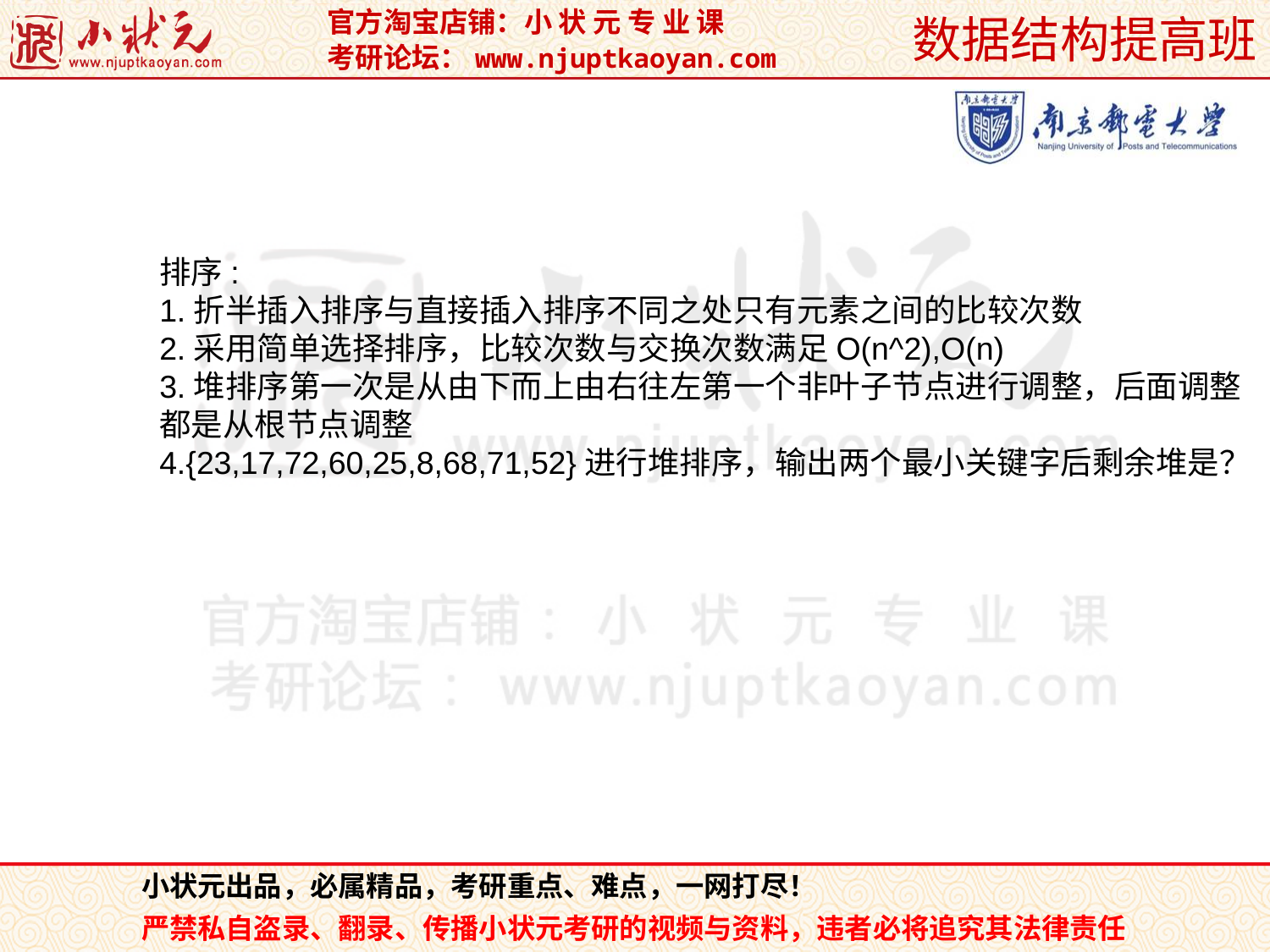

排序:
1.折半插入排序与直接插入排序不同之处只有元素之间的比较次数
2.采用简单选择排序，比较次数与交换次数满足O(n^2),O(n)
3.堆排序第一次是从由下而上由右往左第一个非叶子节点进行调整，后面调整
都是从根节点调整
4.{23,17,72,60,25,8,68,71,52}进行堆排序，输出两个最小关键字后剩余堆是？